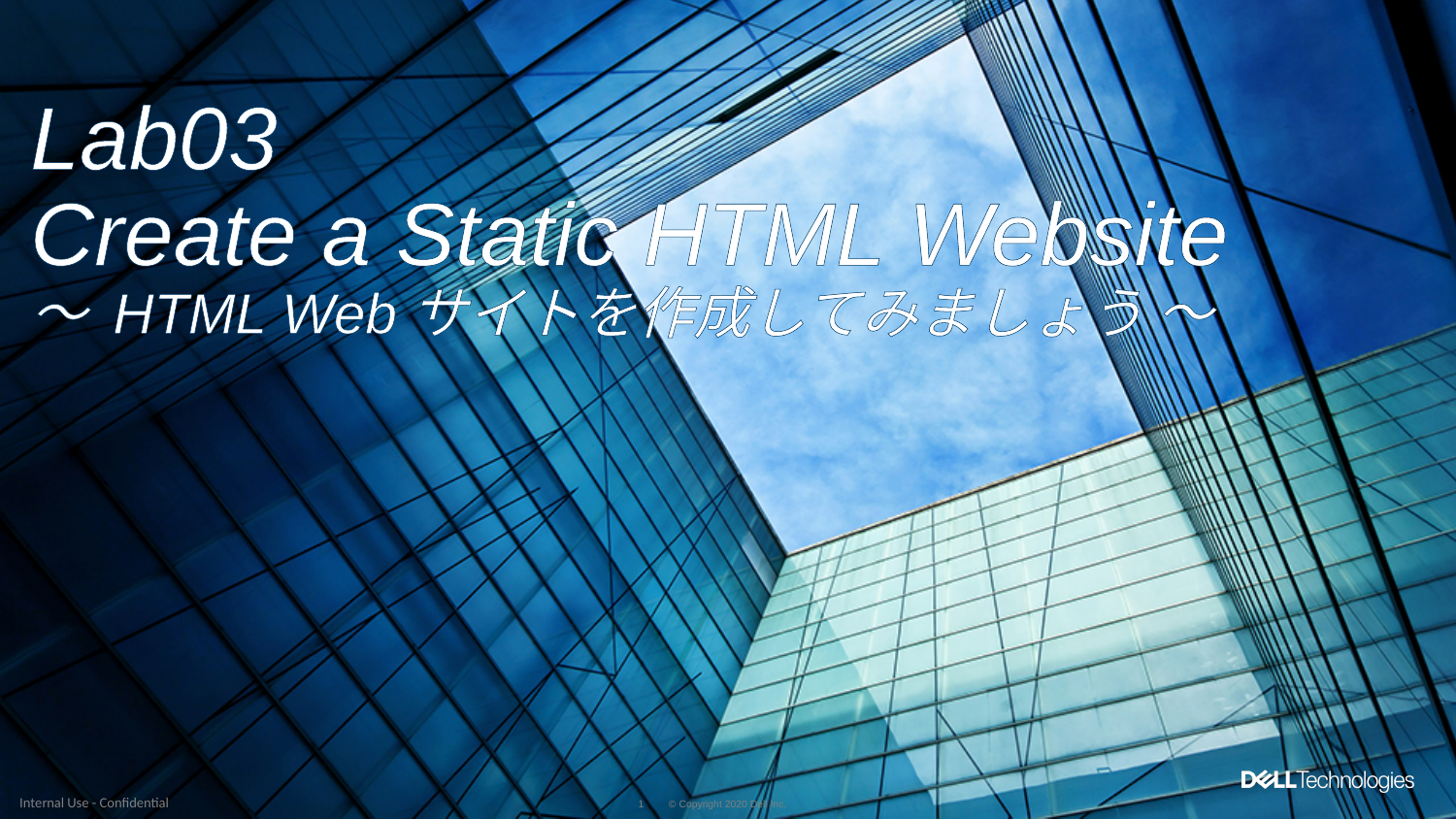

# Lab03 Create a Static HTML Website ～ HTML Webサイトを作成してみましょう ～